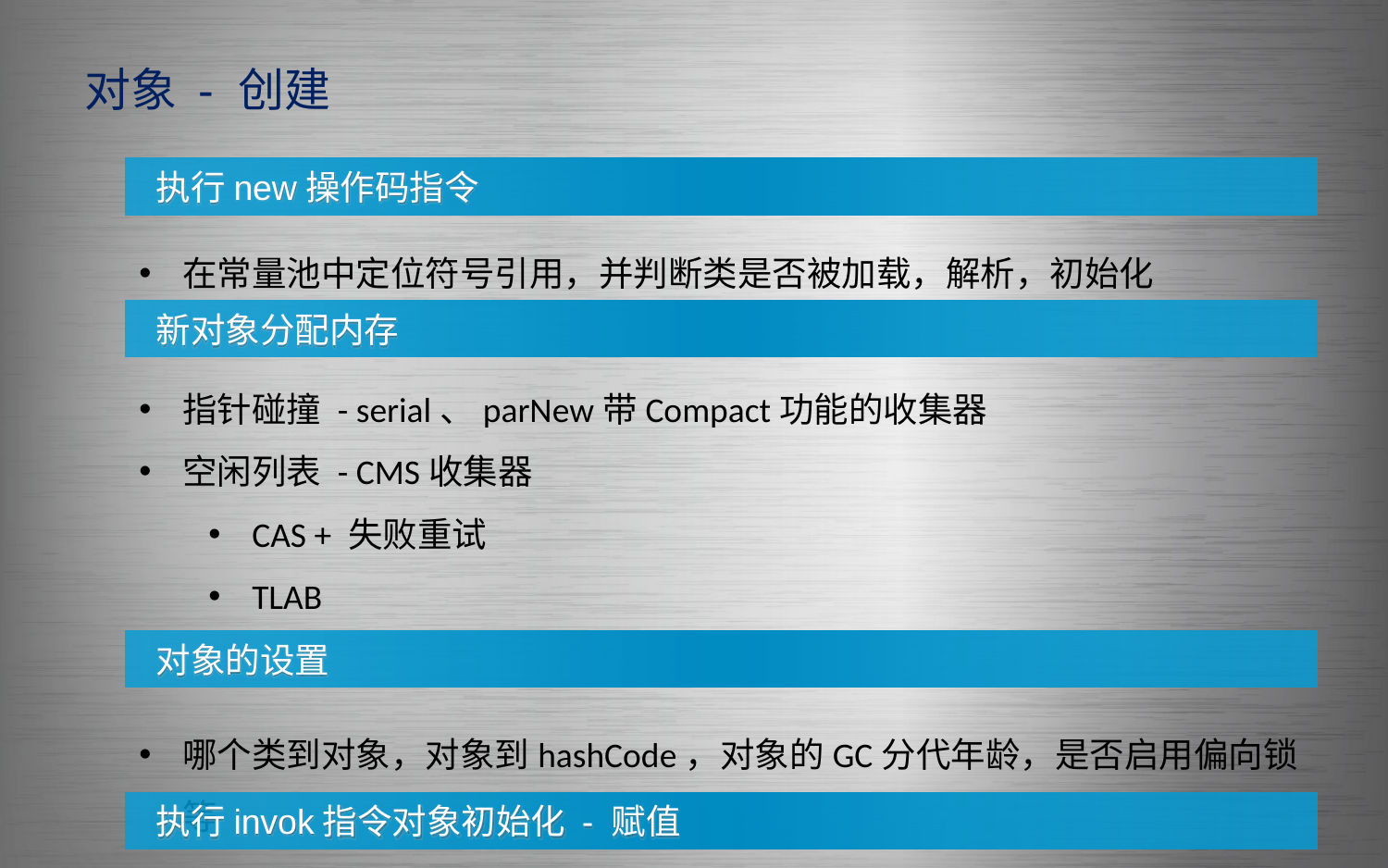

对象 - 创建

执行new操作码指令
在常量池中定位符号引用，并判断类是否被加载，解析，初始化

新对象分配内存
指针碰撞 - serial、parNew带Compact功能的收集器
空闲列表 - CMS收集器
CAS + 失败重试
TLAB

对象的设置
哪个类到对象，对象到hashCode，对象的GC分代年龄，是否启用偏向锁等

执行invok指令对象初始化 - 赋值